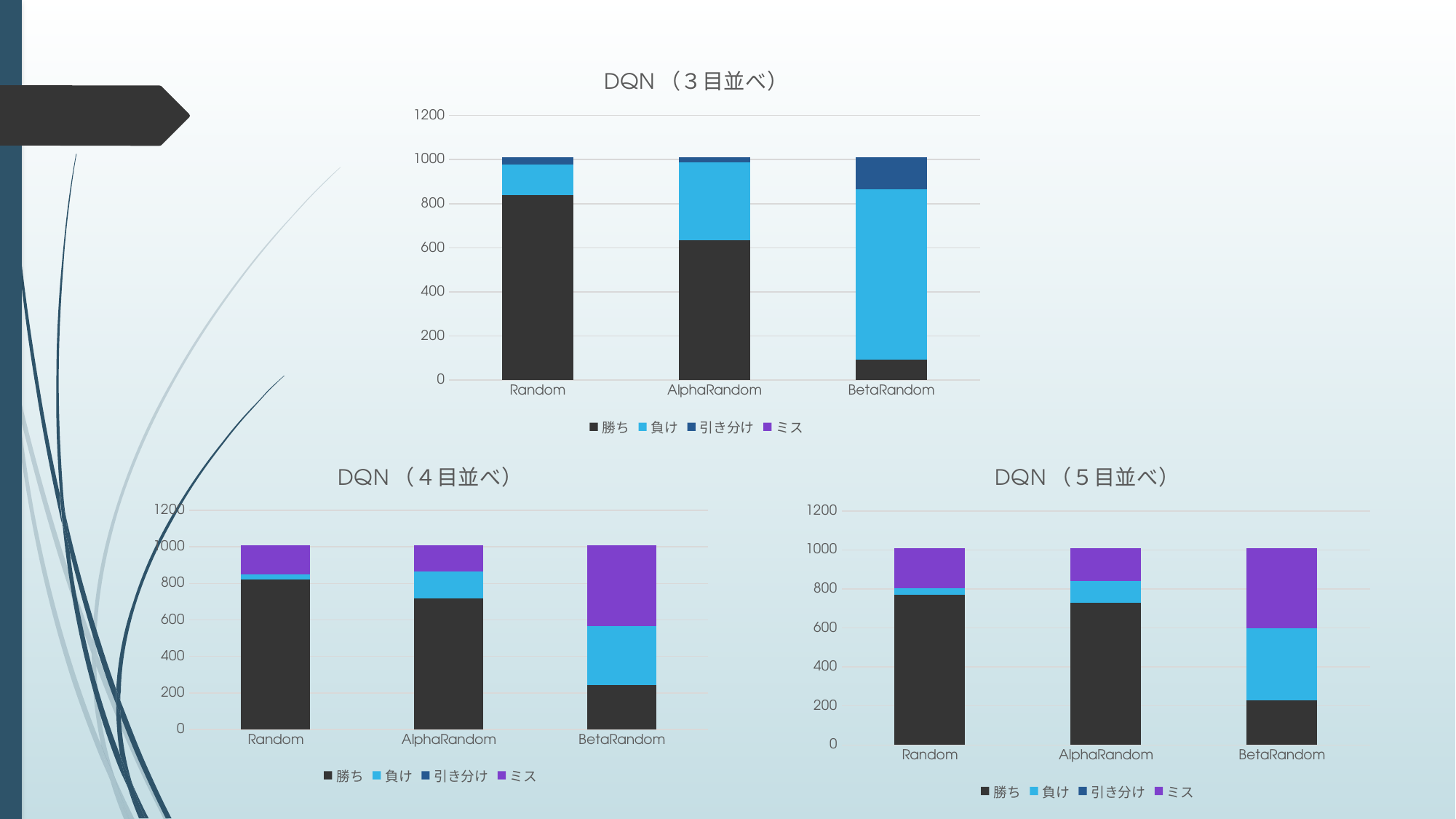

### Chart: DQN（３目並べ）

| Category | 勝ち | 負け | 引き分け | ミス |
|---|---|---|---|---|
| Random | 840.0 | 138.0 | 32.0 | 0.0 |
| AlphaRandom | 635.0 | 351.0 | 24.0 | 0.0 |
| BetaRandom | 94.0 | 772.0 | 144.0 | 0.0 |

### Chart: DQN（４目並べ）

| Category | 勝ち | 負け | 引き分け | ミス |
|---|---|---|---|---|
| Random | 820.0 | 29.0 | 0.0 | 161.0 |
| AlphaRandom | 716.0 | 150.0 | 0.0 | 144.0 |
| BetaRandom | 242.0 | 325.0 | 0.0 | 443.0 |

### Chart: DQN（５目並べ）

| Category | 勝ち | 負け | 引き分け | ミス |
|---|---|---|---|---|
| Random | 771.0 | 31.0 | 0.0 | 208.0 |
| AlphaRandom | 730.0 | 111.0 | 0.0 | 169.0 |
| BetaRandom | 227.0 | 372.0 | 0.0 | 411.0 |